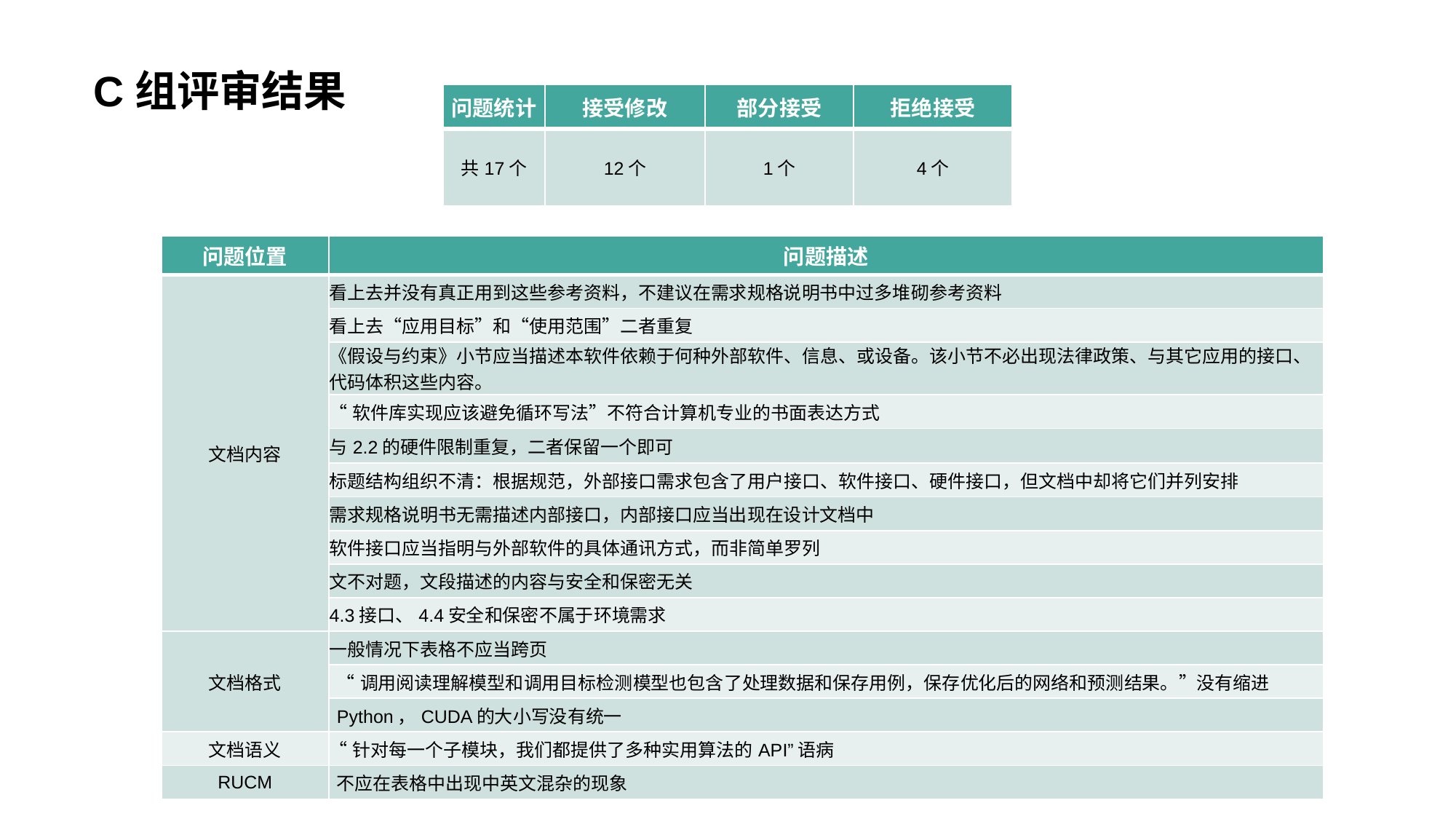

# C组评审结果
| 问题统计 | 接受修改 | 部分接受 | 拒绝接受 |
| --- | --- | --- | --- |
| 共17个 | 12个 | 1个 | 4个 |
| 问题位置 | 问题描述 |
| --- | --- |
| 文档内容 | 看上去并没有真正用到这些参考资料，不建议在需求规格说明书中过多堆砌参考资料 |
|  | 看上去“应用目标”和“使用范围”二者重复 |
|  | 《假设与约束》小节应当描述本软件依赖于何种外部软件、信息、或设备。该小节不必出现法律政策、与其它应用的接口、代码体积这些内容。 |
|  | “软件库实现应该避免循环写法”不符合计算机专业的书面表达方式 |
|  | 与2.2的硬件限制重复，二者保留一个即可 |
|  | 标题结构组织不清：根据规范，外部接口需求包含了用户接口、软件接口、硬件接口，但文档中却将它们并列安排 |
|  | 需求规格说明书无需描述内部接口，内部接口应当出现在设计文档中 |
|  | 软件接口应当指明与外部软件的具体通讯方式，而非简单罗列 |
|  | 文不对题，文段描述的内容与安全和保密无关 |
|  | 4.3接口、4.4安全和保密不属于环境需求 |
| 文档格式 | 一般情况下表格不应当跨页 |
|  | “调用阅读理解模型和调用目标检测模型也包含了处理数据和保存用例，保存优化后的网络和预测结果。”没有缩进 |
|  | Python，CUDA的大小写没有统一 |
| 文档语义 | “针对每一个子模块，我们都提供了多种实用算法的API”语病 |
| RUCM | 不应在表格中出现中英文混杂的现象 |